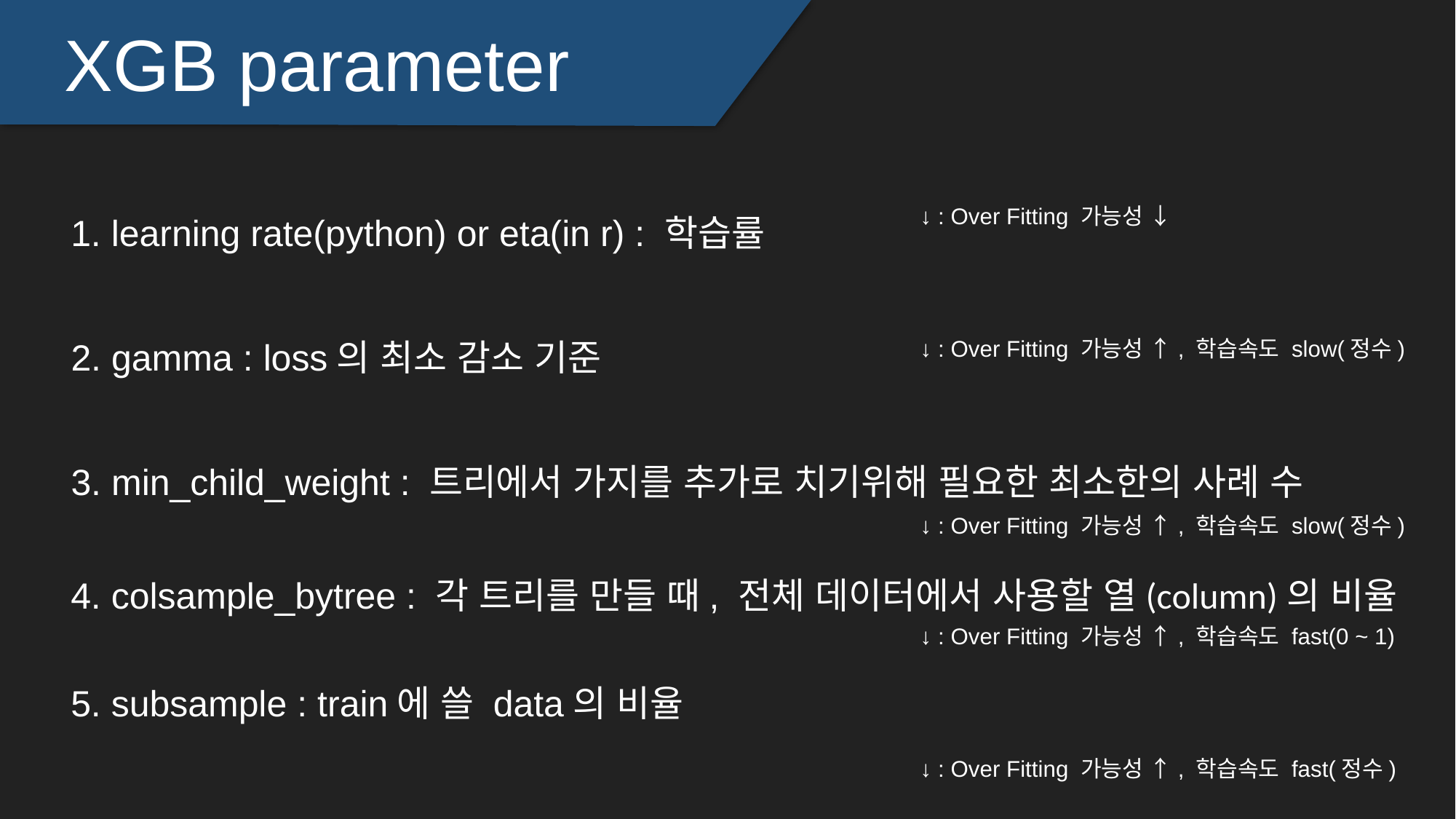

XGB parameter

↓ : Over Fitting 가능성 ↓
1. learning rate(python) or eta(in r) : 학습률

↓ : Over Fitting 가능성 ↑, 학습속도 slow(정수)

2. gamma : loss의 최소 감소 기준
3. min_child_weight : 트리에서 가지를 추가로 치기위해 필요한 최소한의 사례 수

↓ : Over Fitting 가능성 ↑, 학습속도 slow(정수)

4. colsample_bytree : 각 트리를 만들 때, 전체 데이터에서 사용할 열(column)의 비율

↓ : Over Fitting 가능성 ↑, 학습속도 fast(0 ~ 1)

5. subsample : train에 쓸 data의 비율

↓ : Over Fitting 가능성 ↑, 학습속도 fast(정수)